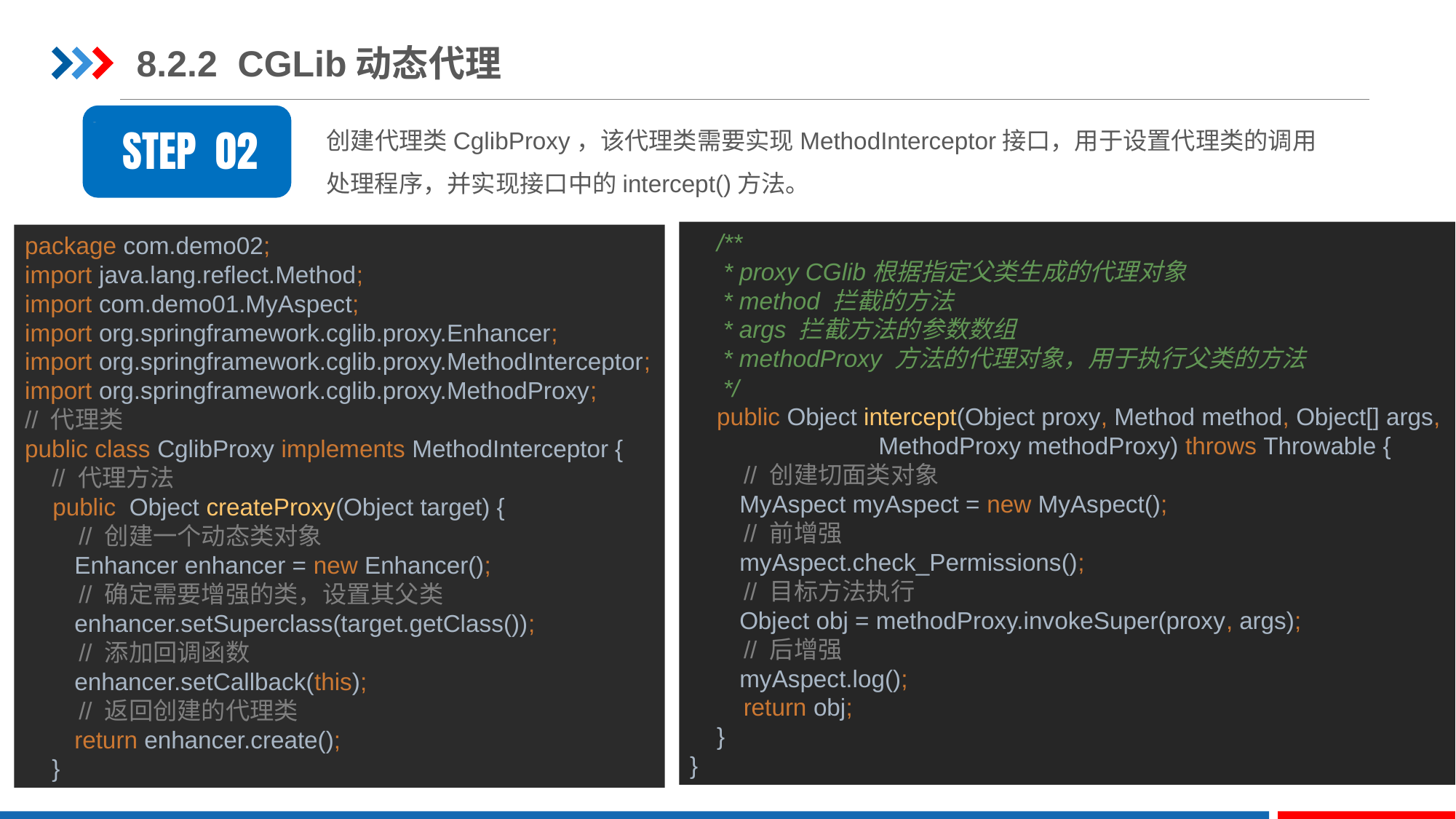

8.2.2  CGLib动态代理
创建代理类CglibProxy，该代理类需要实现MethodInterceptor接口，用于设置代理类的调用处理程序，并实现接口中的intercept()方法。

STEP  02
package com.demo02;
import java.lang.reflect.Method;
import com.demo01.MyAspect;
import org.springframework.cglib.proxy.Enhancer;
import org.springframework.cglib.proxy.MethodInterceptor;
import org.springframework.cglib.proxy.MethodProxy;
// 代理类
public class CglibProxy implements MethodInterceptor {
    // 代理方法
    public  Object createProxy(Object target) {
        // 创建一个动态类对象
        Enhancer enhancer = new Enhancer();
        // 确定需要增强的类，设置其父类
        enhancer.setSuperclass(target.getClass());
        // 添加回调函数
        enhancer.setCallback(this);
        // 返回创建的代理类
        return enhancer.create();
    }
    /**
     * proxy CGlib根据指定父类生成的代理对象
     * method 拦截的方法
     * args 拦截方法的参数数组
     * methodProxy 方法的代理对象，用于执行父类的方法
     */
    public Object intercept(Object proxy, Method method, Object[] args,
                            MethodProxy methodProxy) throws Throwable {
        // 创建切面类对象
        MyAspect myAspect = new MyAspect();
        // 前增强
        myAspect.check_Permissions();
        // 目标方法执行
        Object obj = methodProxy.invokeSuper(proxy, args);
        // 后增强
        myAspect.log();
        return obj;
    }
}